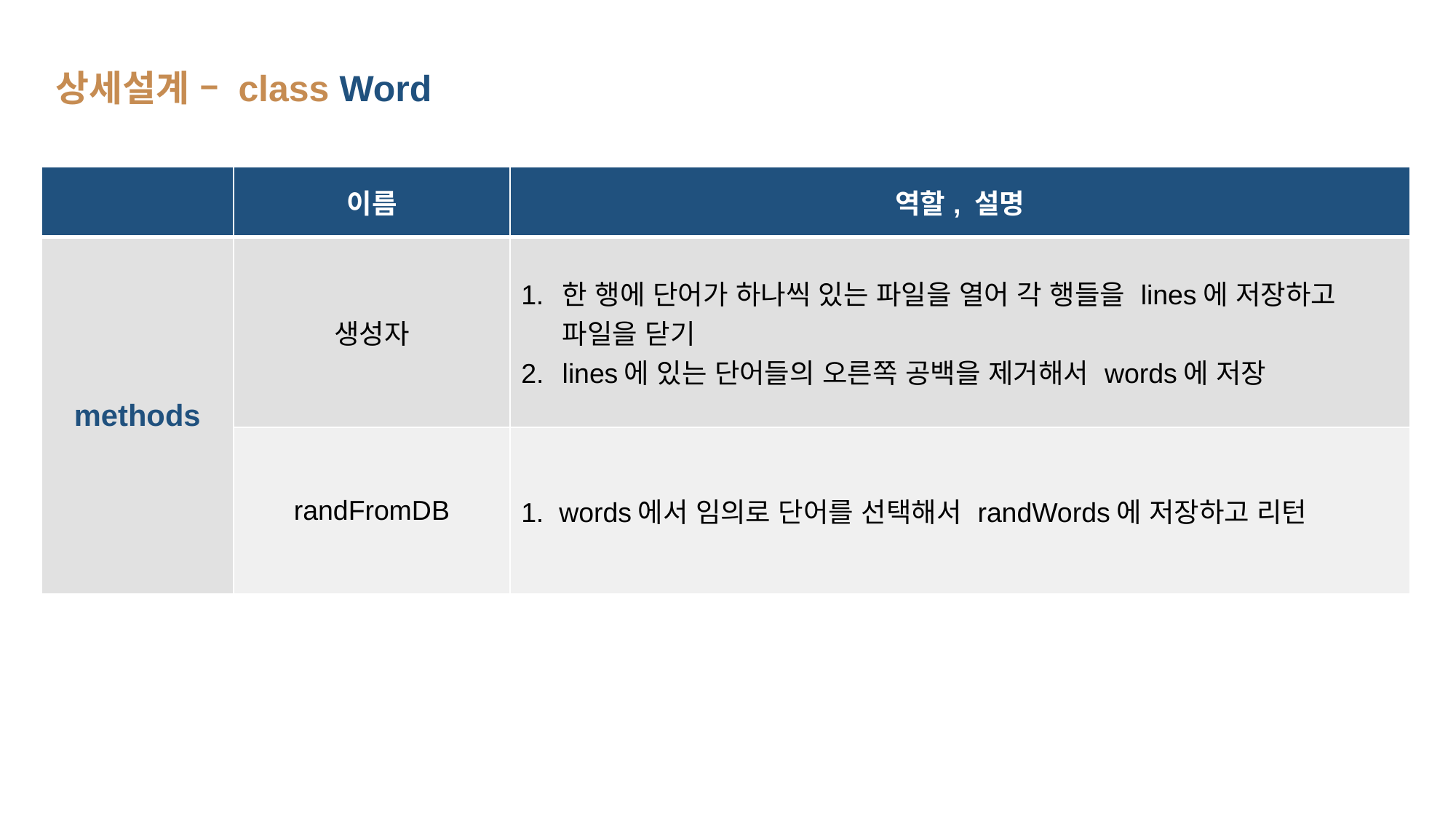

상세설계 – class Word
|  | 이름 | 역할, 설명 |
| --- | --- | --- |
| methods | 생성자 | 한 행에 단어가 하나씩 있는 파일을 열어 각 행들을 lines에 저장하고 파일을 닫기 lines에 있는 단어들의 오른쪽 공백을 제거해서 words에 저장 |
|  | randFromDB | 1. words에서 임의로 단어를 선택해서 randWords에 저장하고 리턴 |